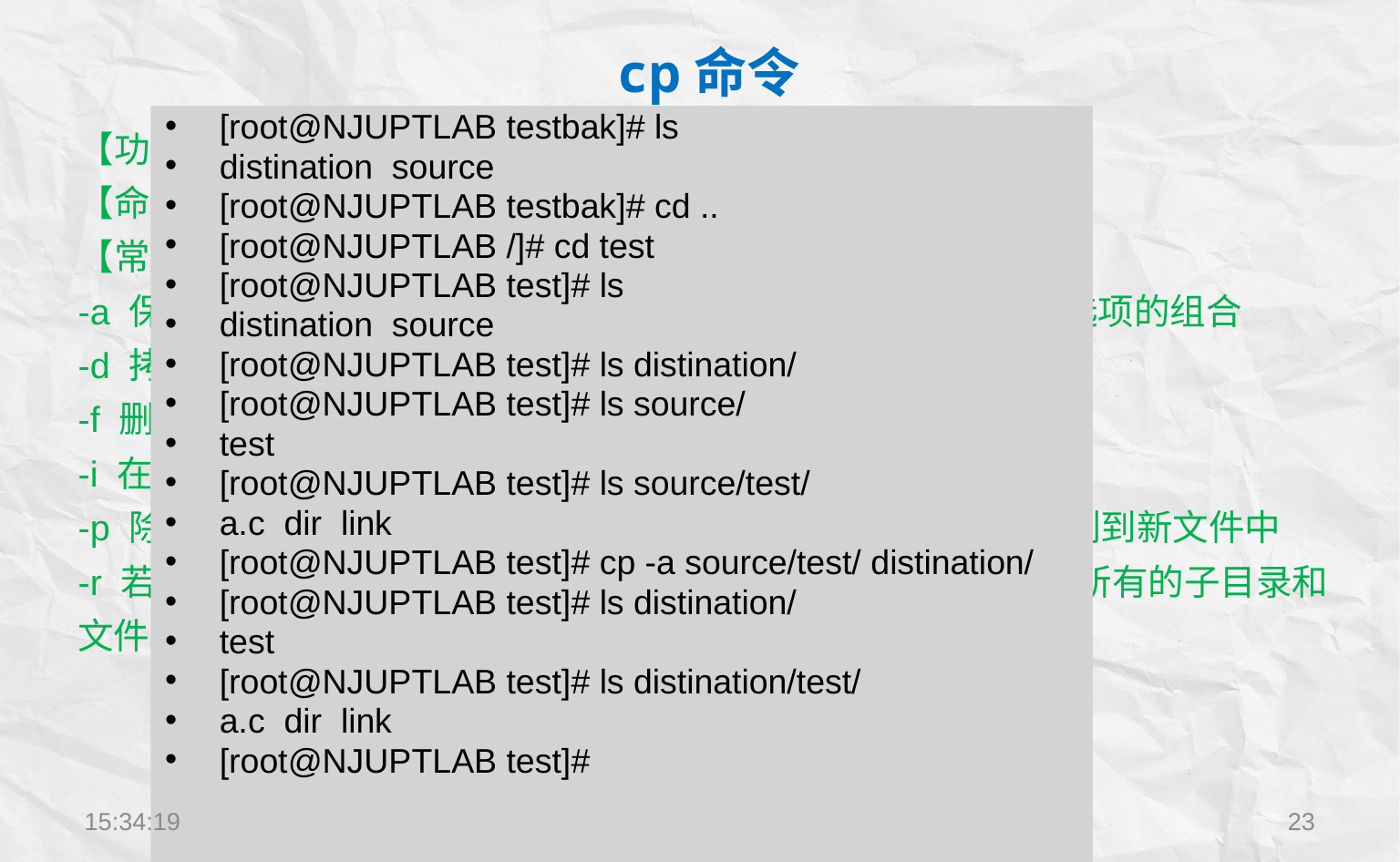

cp命令
[root@NJUPTLAB testbak]# ls
distination  source
[root@NJUPTLAB testbak]# cd ..
[root@NJUPTLAB /]# cd test
[root@NJUPTLAB test]# ls
distination  source
[root@NJUPTLAB test]# ls distination/
[root@NJUPTLAB test]# ls source/
test
[root@NJUPTLAB test]# ls source/test/
a.c  dir  link
[root@NJUPTLAB test]# cp -a source/test/ distination/
[root@NJUPTLAB test]# ls distination/
test
[root@NJUPTLAB test]# ls distination/test/
a.c  dir  link
[root@NJUPTLAB test]#

【功能说明】：复制文件或目录
【命令格式】：cp [参数] 源文件或目录 目标文件或目录
【常用参数】：cp的常用参数如下：
-a 保留链接、文件属性，并递归地拷贝目录，其作用等于dpr选项的组合
-d 拷贝时保留链接
-f 删除已经存在的目标文件而不提示
-i 在覆盖目标文件之前将给出提示要求用户确认
-p 除复制源文件的内容外，还将把其修改时间和访问权限也复制到新文件中
-r 若给出的源文件是一目录文件，此时cp将递归复制该目录下所有的子目录和文件。此时目标文件必须为一个目录名
15:34:19
23